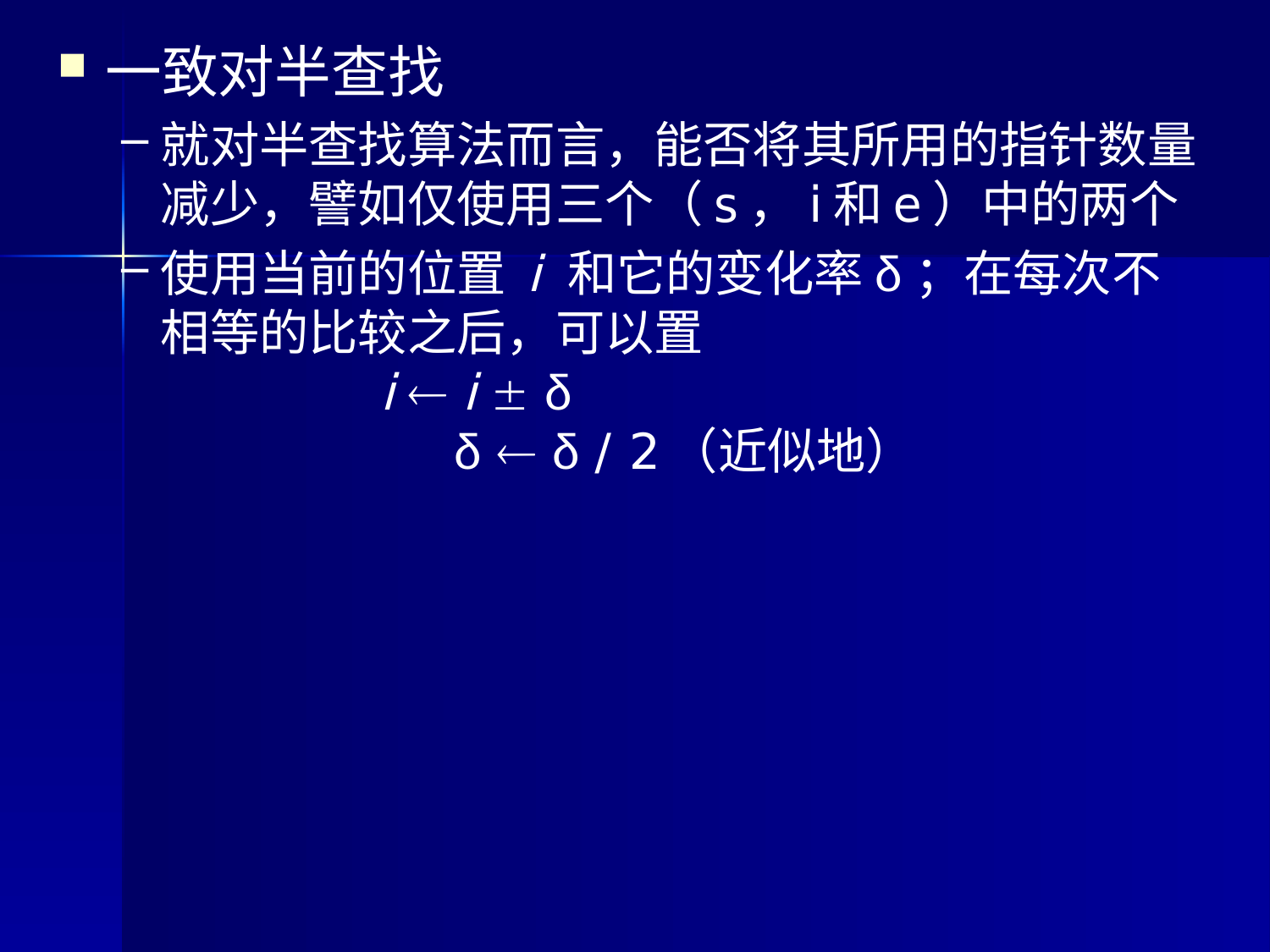

一致对半查找
就对半查找算法而言，能否将其所用的指针数量减少，譬如仅使用三个（s，i和e）中的两个
使用当前的位置 i 和它的变化率δ；在每次不相等的比较之后，可以置
                   i ← i ± δ
                   δ ← δ / 2（近似地）